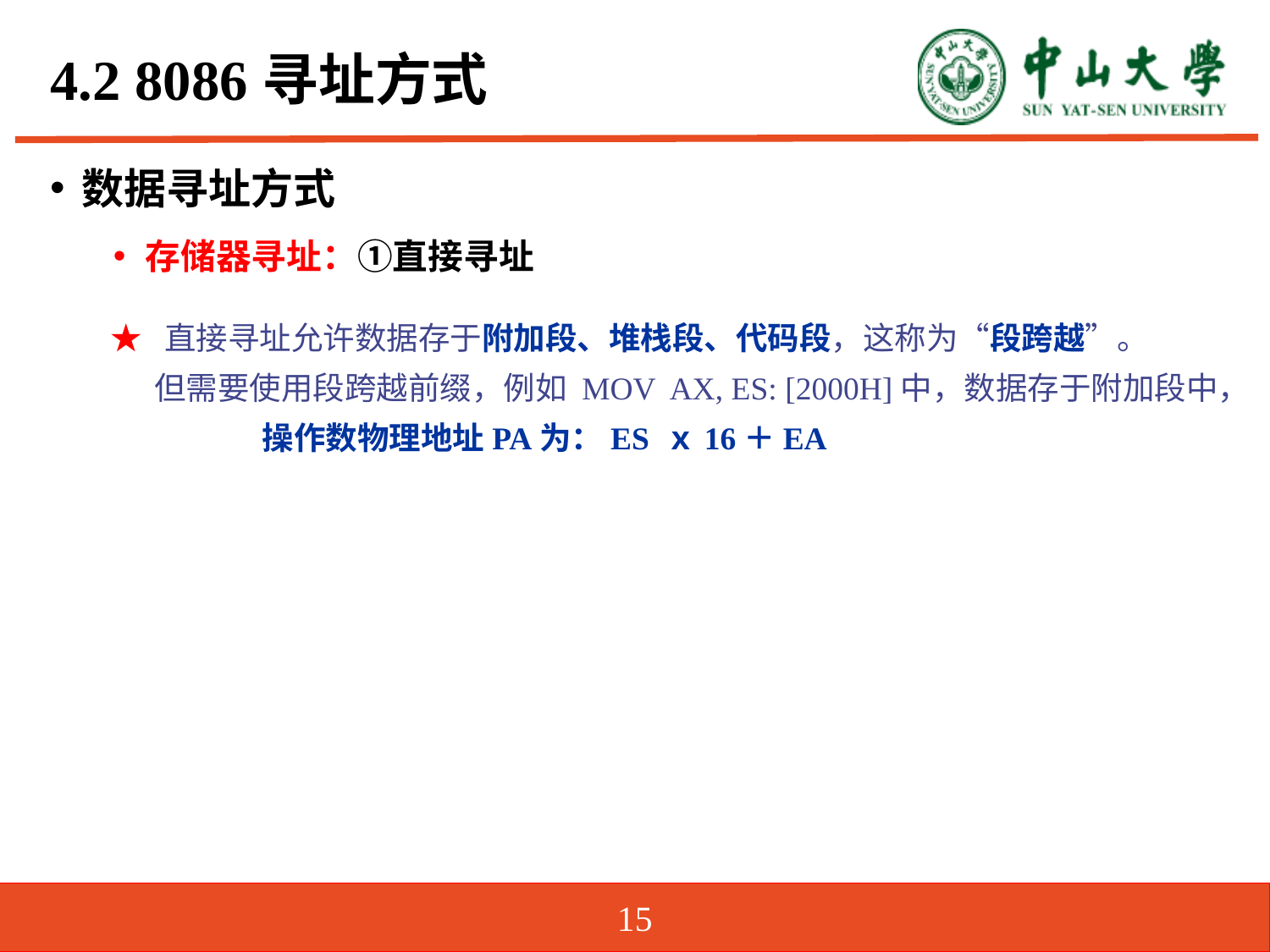

# 4.2 8086寻址方式
数据寻址方式
存储器寻址：①直接寻址

★  直接寻址允许数据存于附加段、堆栈段、代码段，这称为“段跨越”。
     但需要使用段跨越前缀，例如 MOV  AX, ES: [2000H]中，数据存于附加段中，
                    操作数物理地址PA为：ES ｘ16＋EA
15